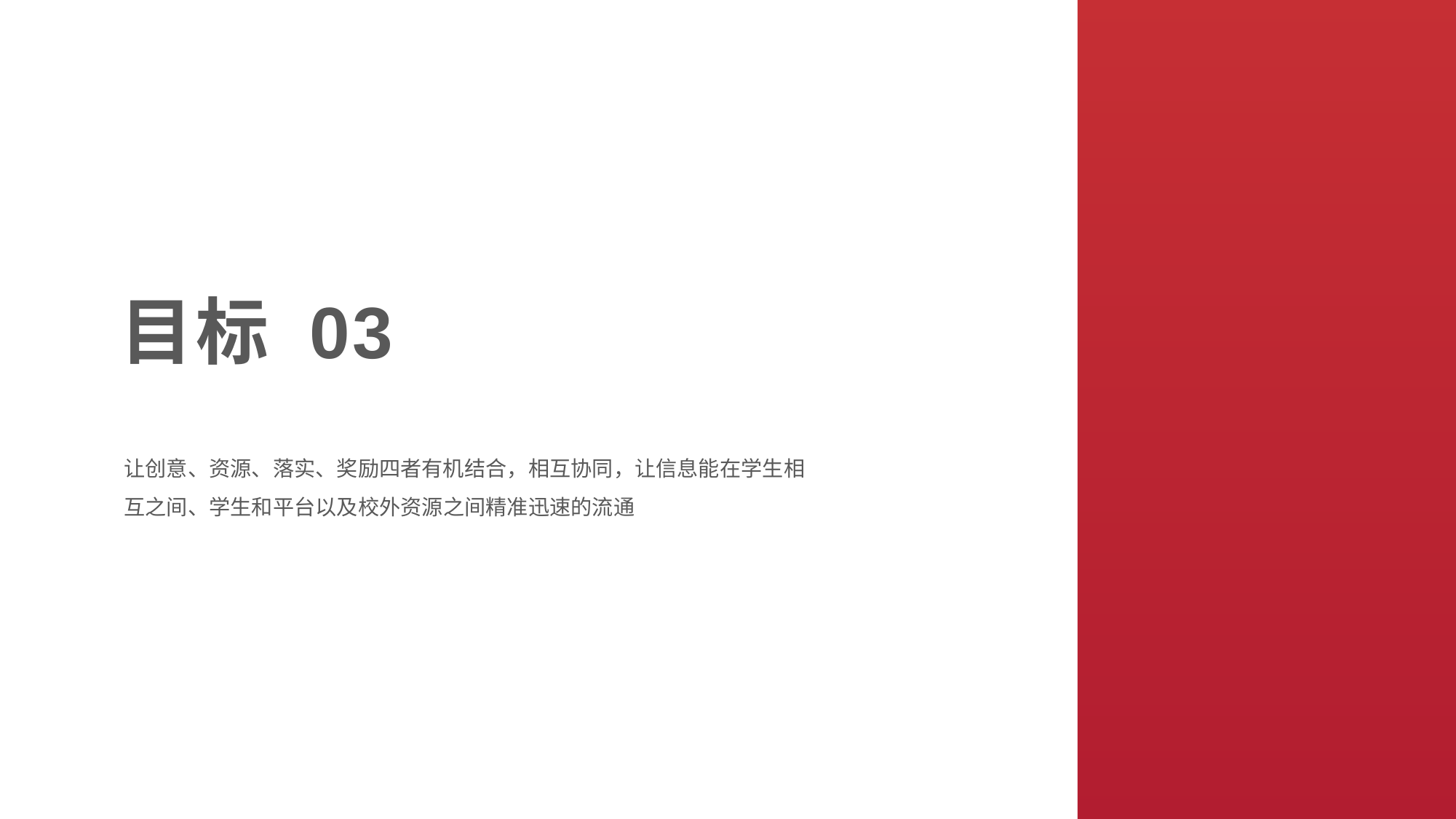

目标 03
让创意、资源、落实、奖励四者有机结合，相互协同，让信息能在学生相互之间、学生和平台以及校外资源之间精准迅速的流通
9